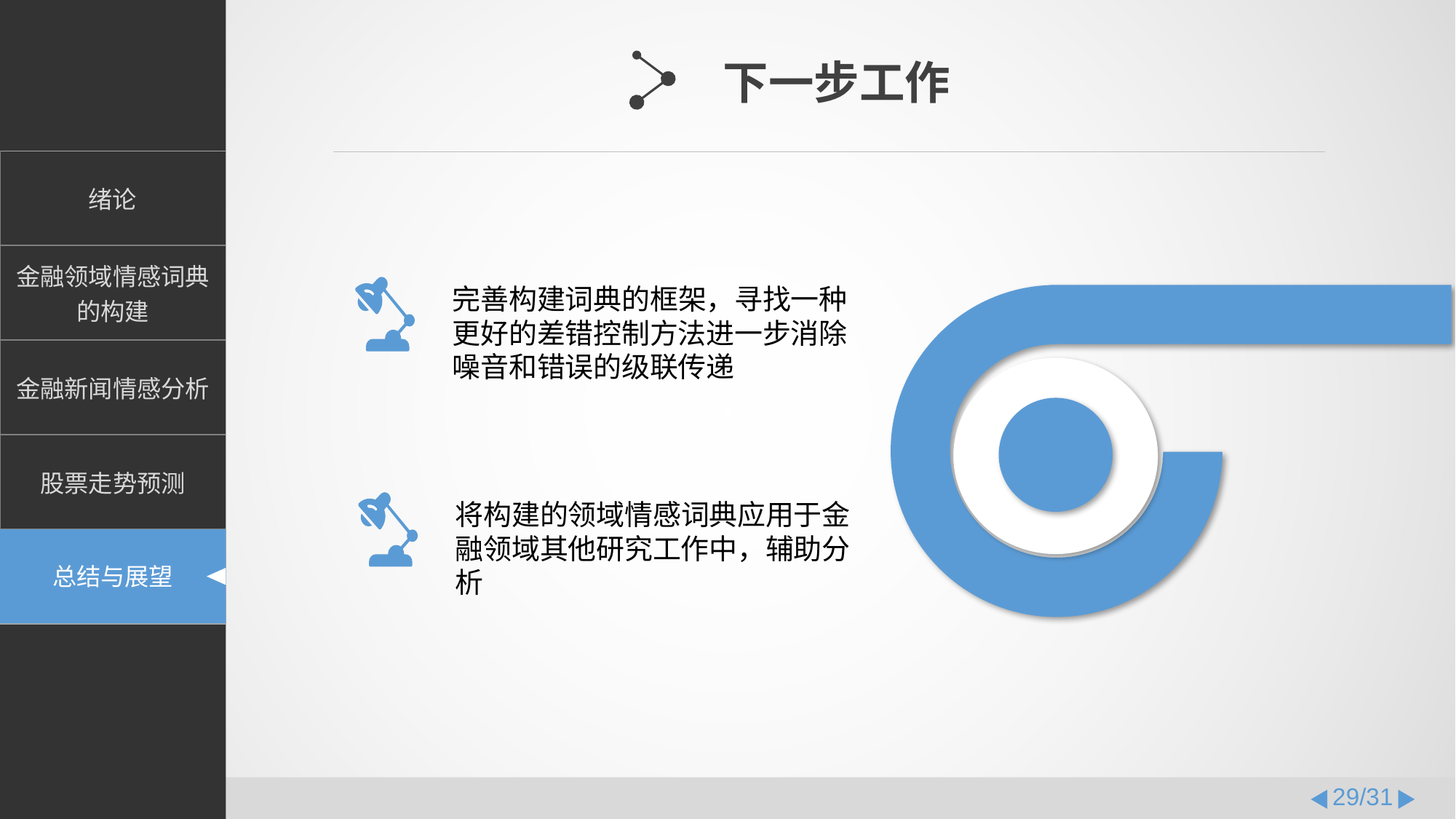

下一步工作

完善构建词典的框架，寻找一种更好的差错控制方法进一步消除噪音和错误的级联传递

将构建的领域情感词典应用于金融领域其他研究工作中，辅助分析